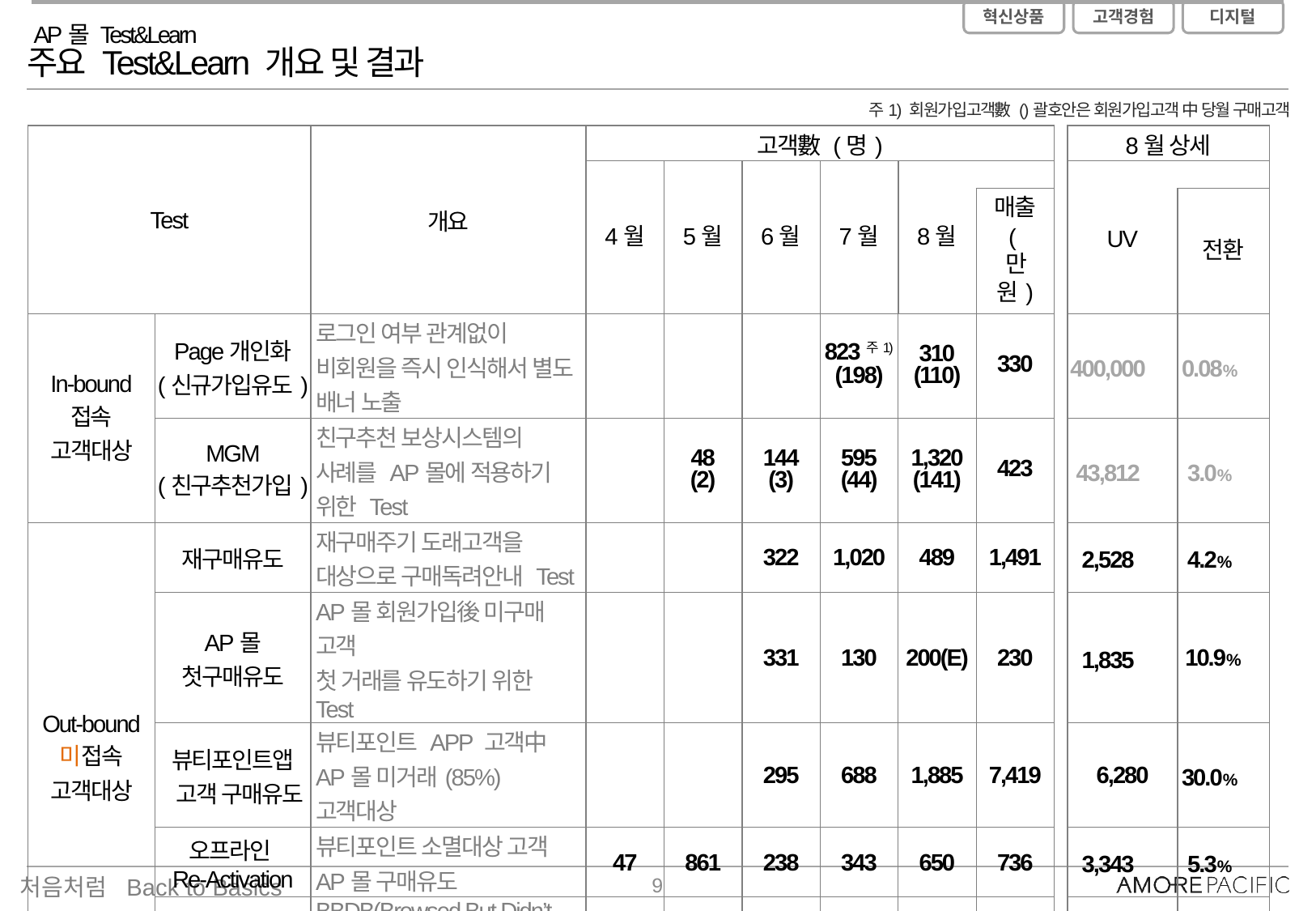

AP몰 Test&Learn
주요 Test&Learn 개요 및 결과
주1) 회원가입고객數 ()괄호안은 회원가입고객 中 당월 구매고객
| Test |  | 개요 |  | 고객數 (명) |  |  |  |  |  |  | 8월 상세 |  |
| --- | --- | --- | --- | --- | --- | --- | --- | --- | --- | --- | --- | --- |
|  |  |  |  | 4월 | 5월 | 6월 | 7월 | 8월 |  |  | UV |  |
|  |  |  |  |  |  |  |  |  | 매출 (만원) |  |  | 전환 |
|  |  |  |  |  |  |  |  |  |  |  |  |  |
| In-bound 접속 고객대상 | Page개인화 (신규가입유도) | 로그인 여부 관계없이 비회원을 즉시 인식해서 별도 배너 노출 |  |  |  |  | 823주1) (198) | 310 (110) | 330 |  | 400,000 | 0.08% |
|  | MGM (친구추천가입) | 친구추천 보상시스템의 사례를 AP몰에 적용하기 위한 Test |  |  | 48 (2) | 144 (3) | 595 (44) | 1,320 (141) | 423 |  | 43,812 | 3.0% |
| Out-bound 미접속 고객대상 | 재구매유도 | 재구매주기 도래고객을 대상으로 구매독려안내 Test |  |  |  | 322 | 1,020 | 489 | 1,491 |  | 2,528 | 4.2% |
|  | AP몰 첫구매유도 | AP몰 회원가입後 미구매 고객 첫 거래를 유도하기 위한 Test |  |  |  | 331 | 130 | 200(E) | 230 |  | 1,835 | 10.9% |
|  | 뷰티포인트앱 고객 구매유도 | 뷰티포인트 APP 고객中 AP몰 미거래(85%) 고객대상 |  |  |  | 295 | 688 | 1,885 | 7,419 |  | 6,280 | 30.0% |
|  | 오프라인 Re-Activation | 뷰티포인트 소멸대상 고객 AP몰 구매유도 |  | 47 | 861 | 238 | 343 | 650 | 736 |  | 3,343 | 5.3% |
|  | BBDB | BBDB(Browsed But Didn’t Buy) |  |  | 207 |  |  |  |  |  |  |  |
|  | Plus멤버십 가입 유도 | 가입가망고객에 대한 메시지 발송으로 가입유도 |  |  |  |  | 69 |  |  |  | 341 | 20.2% |
|  |  |  |  |  |  |  |  |  |  |  |  |  |
|  | 계 |  |  | 47 | 1,118 | 1,333 | 3,910 | 5,105 | 10,629 |  | 14,327 | 35.6% |
|  |  |  |  |  |  |  |  |  |  |  |  |  |
|  |  |  | 구매고객계 | 47 | 1,070 | 1,189 | 2,492 | 3,475 |  |  |  |  |
|  |  |  |  |  |  |  |  |  |  |  |  |  |
|  |  |  | 회원가입만 |  | 48 | 144 | 1,418 | 1,630 |  |  |  |  |
9